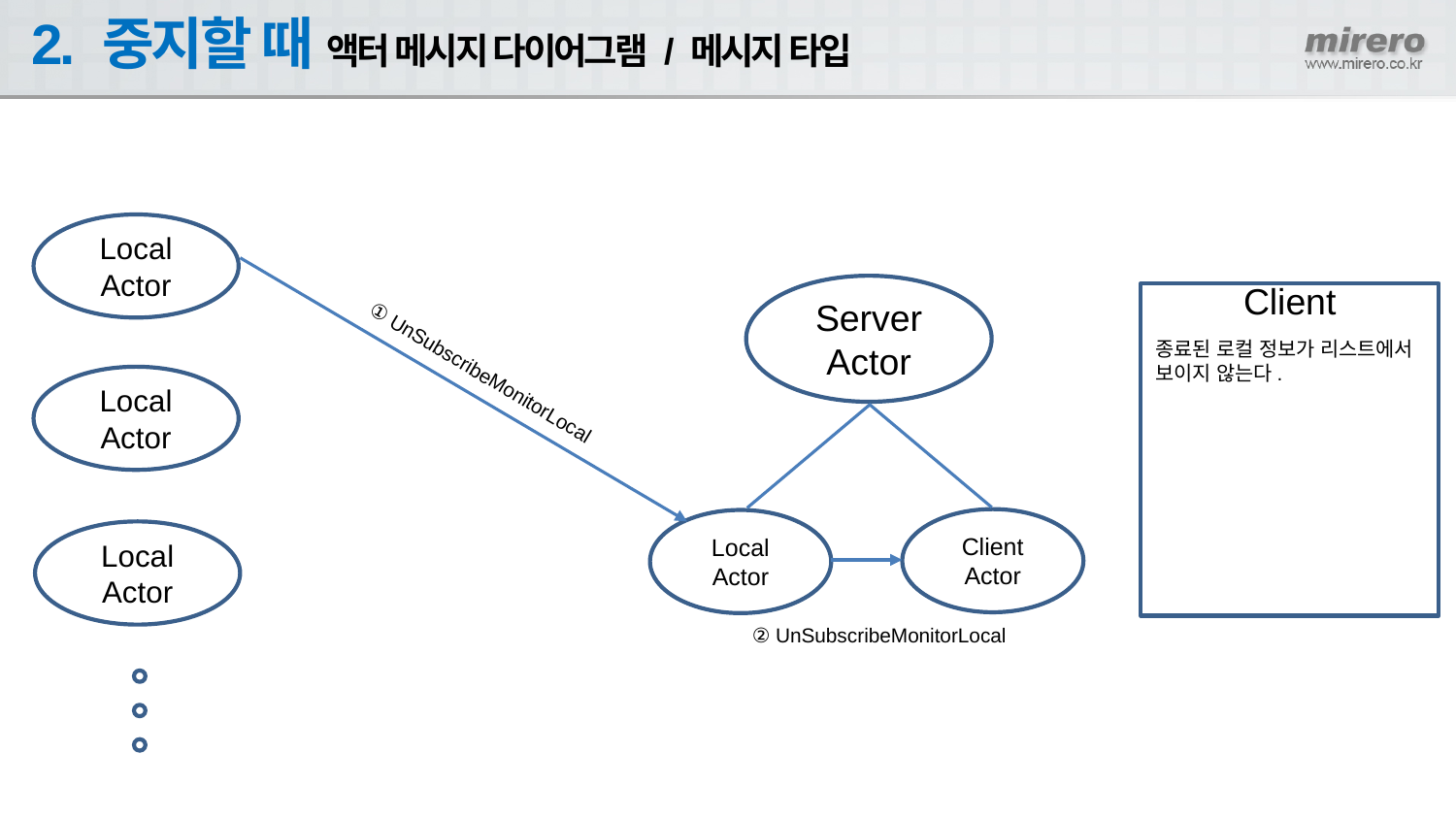

# 2. 중지할 때 액터 메시지 다이어그램 / 메시지 타입
Local Actor
Client
Server Actor

종료된 로컬 정보가 리스트에서 보이지 않는다.
① UnSubscribeMonitorLocal
Local Actor
Client Actor
Local Actor
Local Actor
② UnSubscribeMonitorLocal